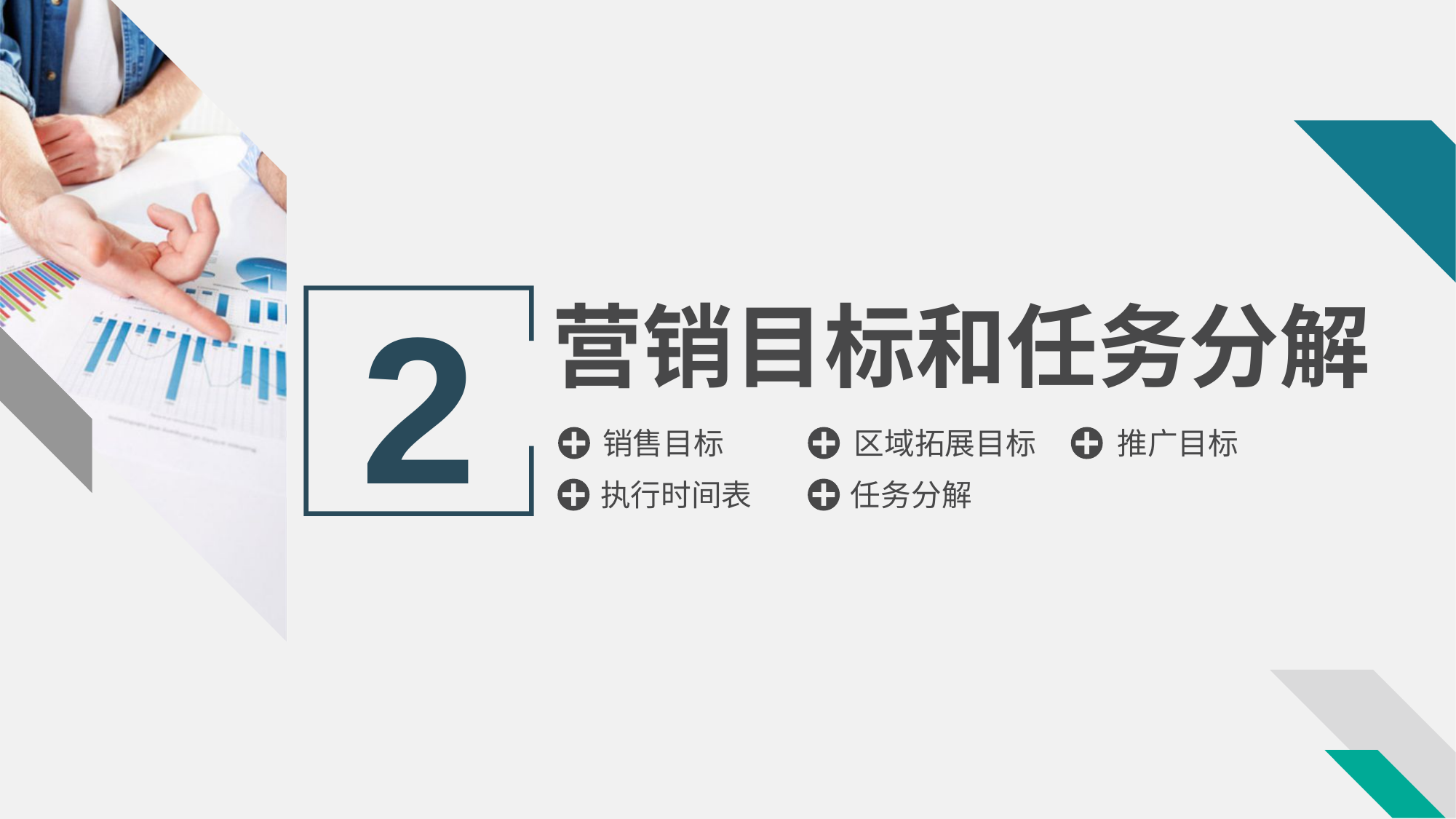

2

营销目标和任务分解

销售目标
区域拓展目标
推广目标

执行时间表
任务分解